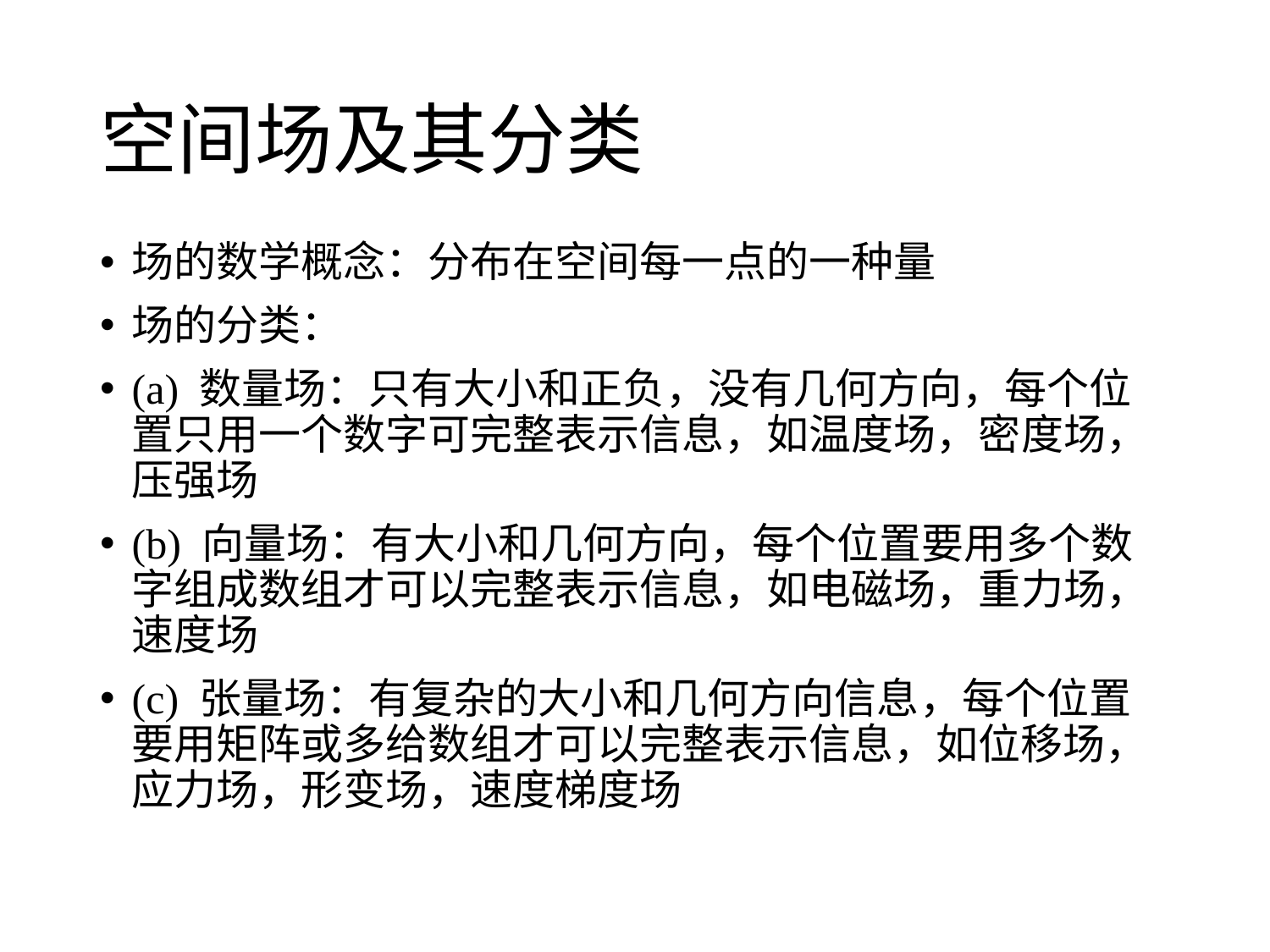

# 空间场及其分类
场的数学概念：分布在空间每一点的一种量
场的分类：
(a) 数量场：只有大小和正负，没有几何方向，每个位置只用一个数字可完整表示信息，如温度场，密度场，压强场
(b) 向量场：有大小和几何方向，每个位置要用多个数字组成数组才可以完整表示信息，如电磁场，重力场，速度场
(c) 张量场：有复杂的大小和几何方向信息，每个位置要用矩阵或多给数组才可以完整表示信息，如位移场，应力场，形变场，速度梯度场